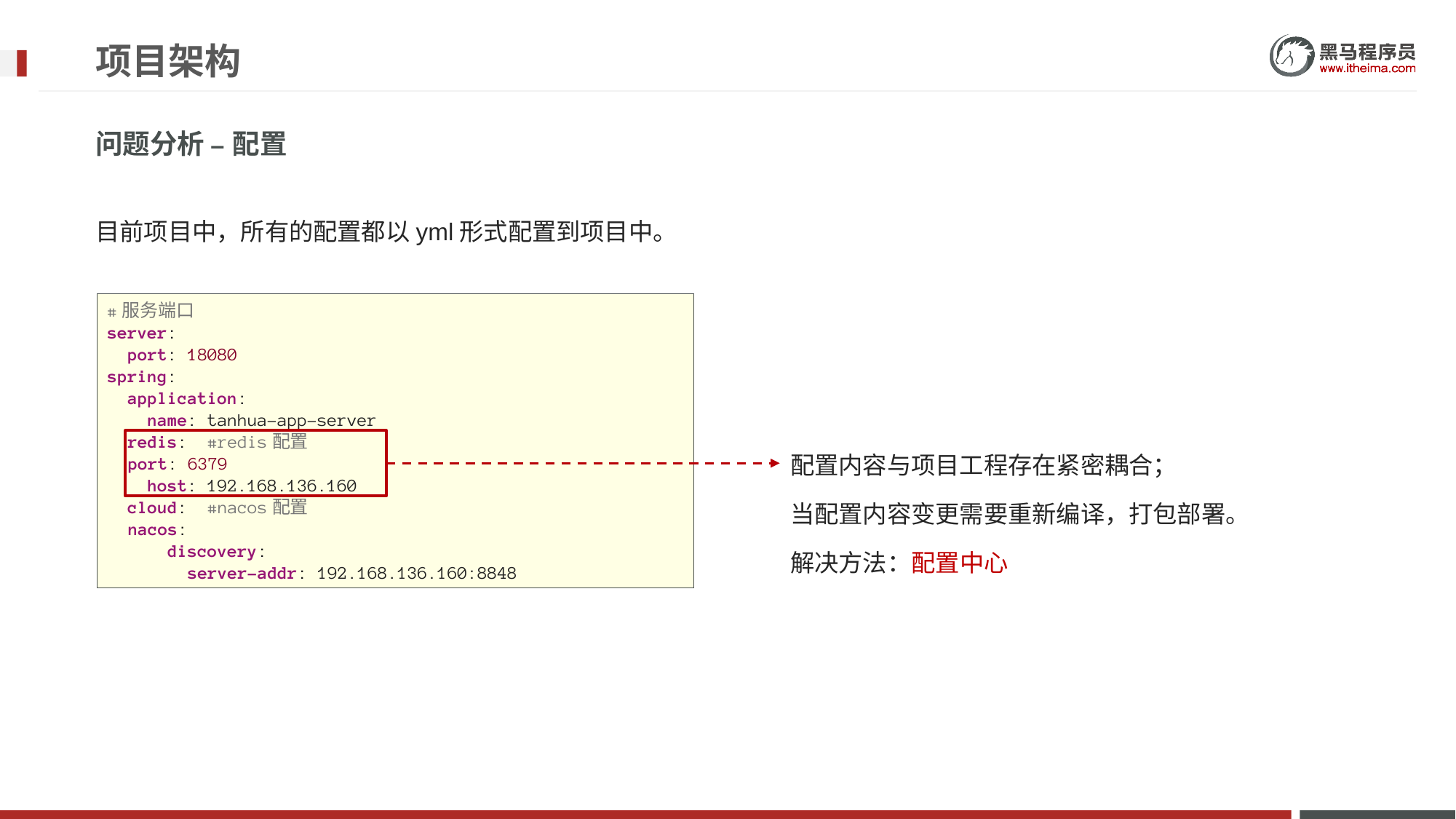

# 项目架构
问题分析-配置
目前项目中，所有的配置都以yml形式配置到项目中。
#服务端口
server:
  port: 18080
spring:
  application:
    name: tanhua-app-server
  redis:  #redis配置
    port: 6379
    host: 192.168.136.160
  cloud:  #nacos配置
    nacos:
      discovery:
        server-addr: 192.168.136.160:8848

配置内容与项目工程存在紧密耦合；
当配置内容变更需要重新编译，打包部署。
解决方法：配置中心